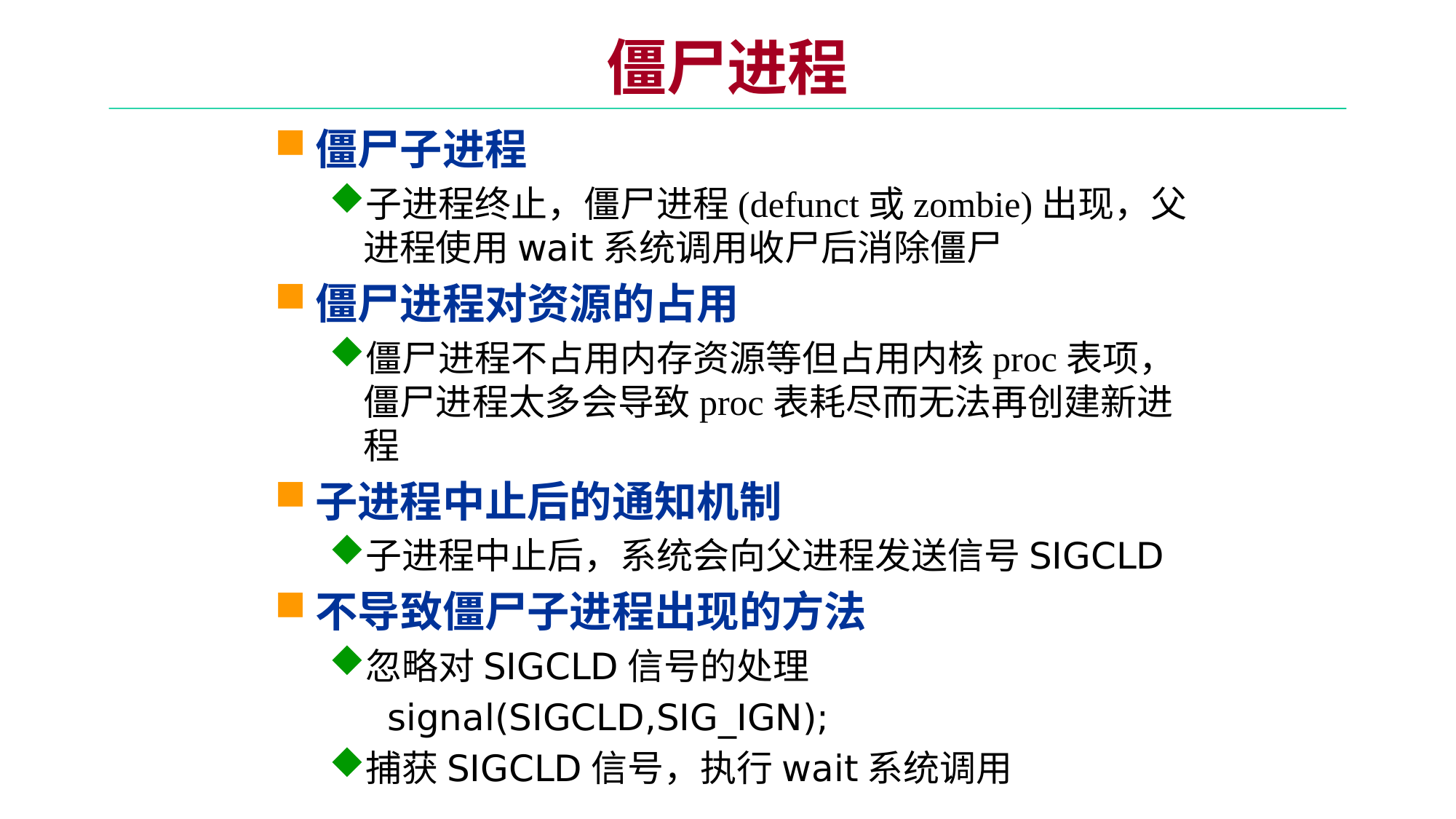

# 僵尸进程
僵尸子进程
子进程终止，僵尸进程(defunct或zombie)出现，父进程使用wait系统调用收尸后消除僵尸
僵尸进程对资源的占用
僵尸进程不占用内存资源等但占用内核proc表项，僵尸进程太多会导致proc表耗尽而无法再创建新进程
子进程中止后的通知机制
子进程中止后，系统会向父进程发送信号SIGCLD
不导致僵尸子进程出现的方法
忽略对SIGCLD信号的处理
     signal(SIGCLD,SIG_IGN);
捕获SIGCLD信号，执行wait系统调用